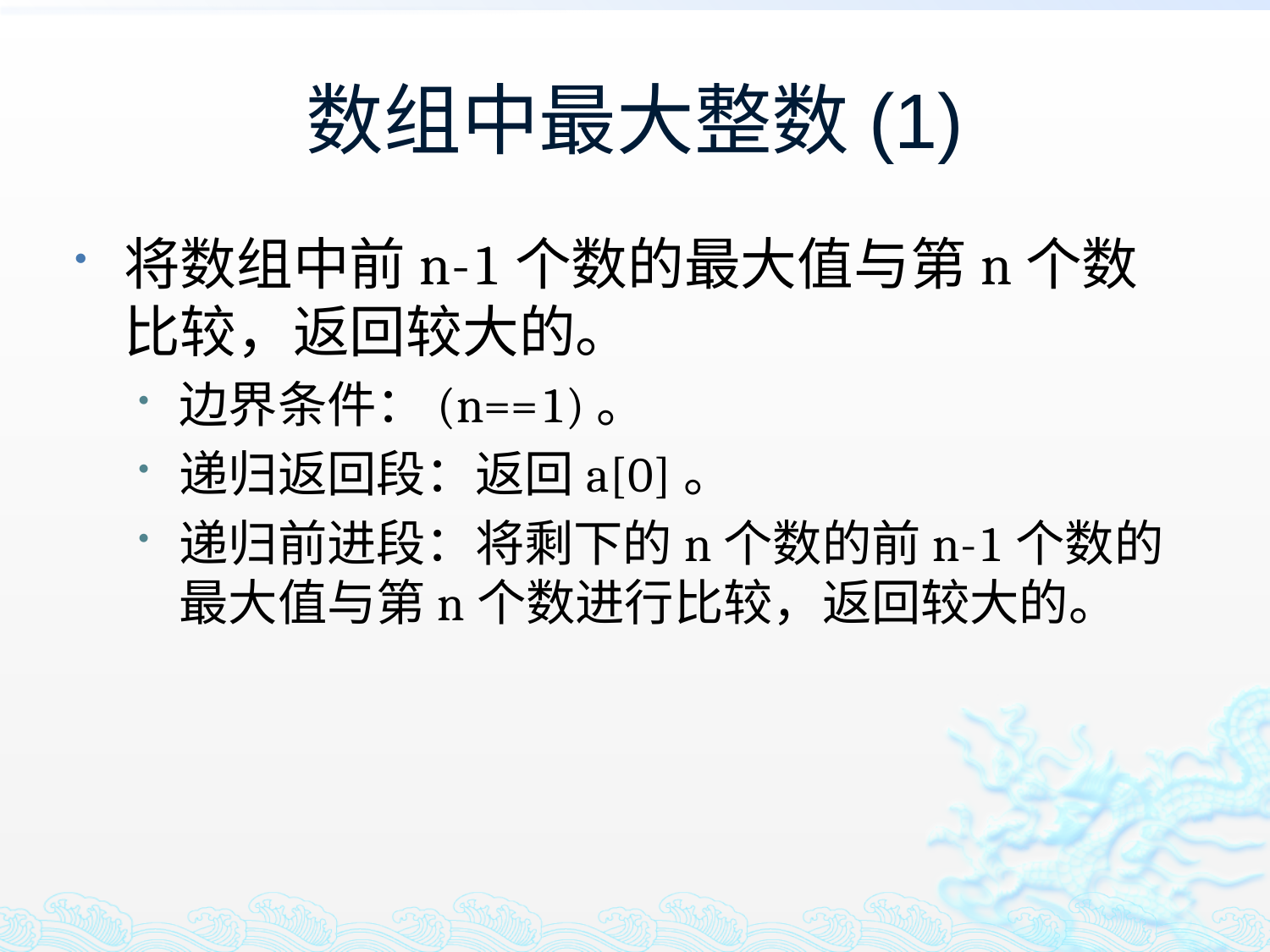

# 数组中最大整数(1)
将数组中前n-1个数的最大值与第n个数比较，返回较大的。
边界条件：(n==1)。
递归返回段：返回a[0]。
递归前进段：将剩下的n个数的前n-1个数的最大值与第n个数进行比较，返回较大的。